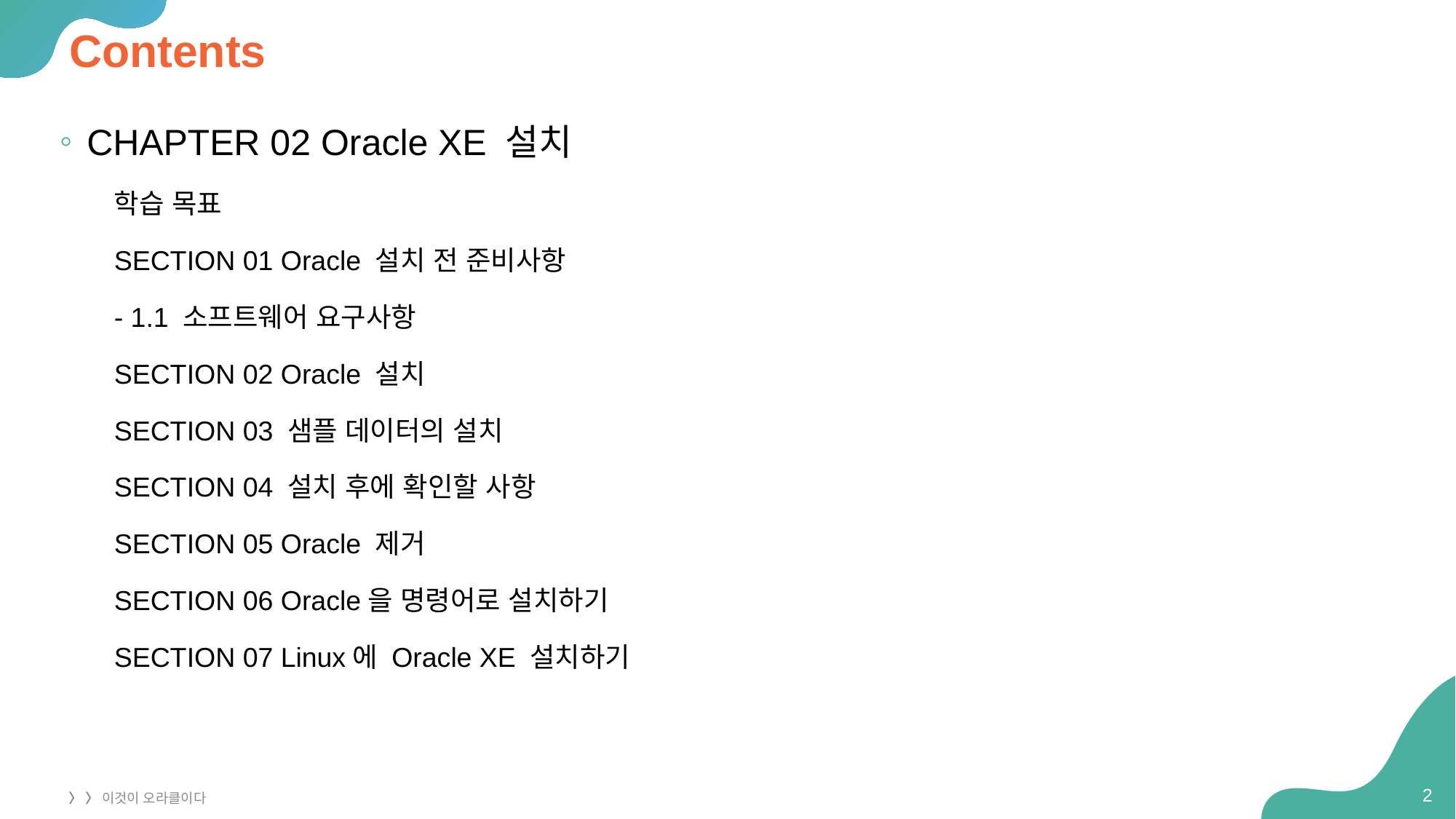

# Contents
CHAPTER 02 Oracle XE 설치
학습 목표
SECTION 01 Oracle 설치 전 준비사항
- 1.1 소프트웨어 요구사항
SECTION 02 Oracle 설치
SECTION 03 샘플 데이터의 설치
SECTION 04 설치 후에 확인할 사항
SECTION 05 Oracle 제거
SECTION 06 Oracle을 명령어로 설치하기
SECTION 07 Linux에 Oracle XE 설치하기

2
〉 〉 이것이 오라클이다